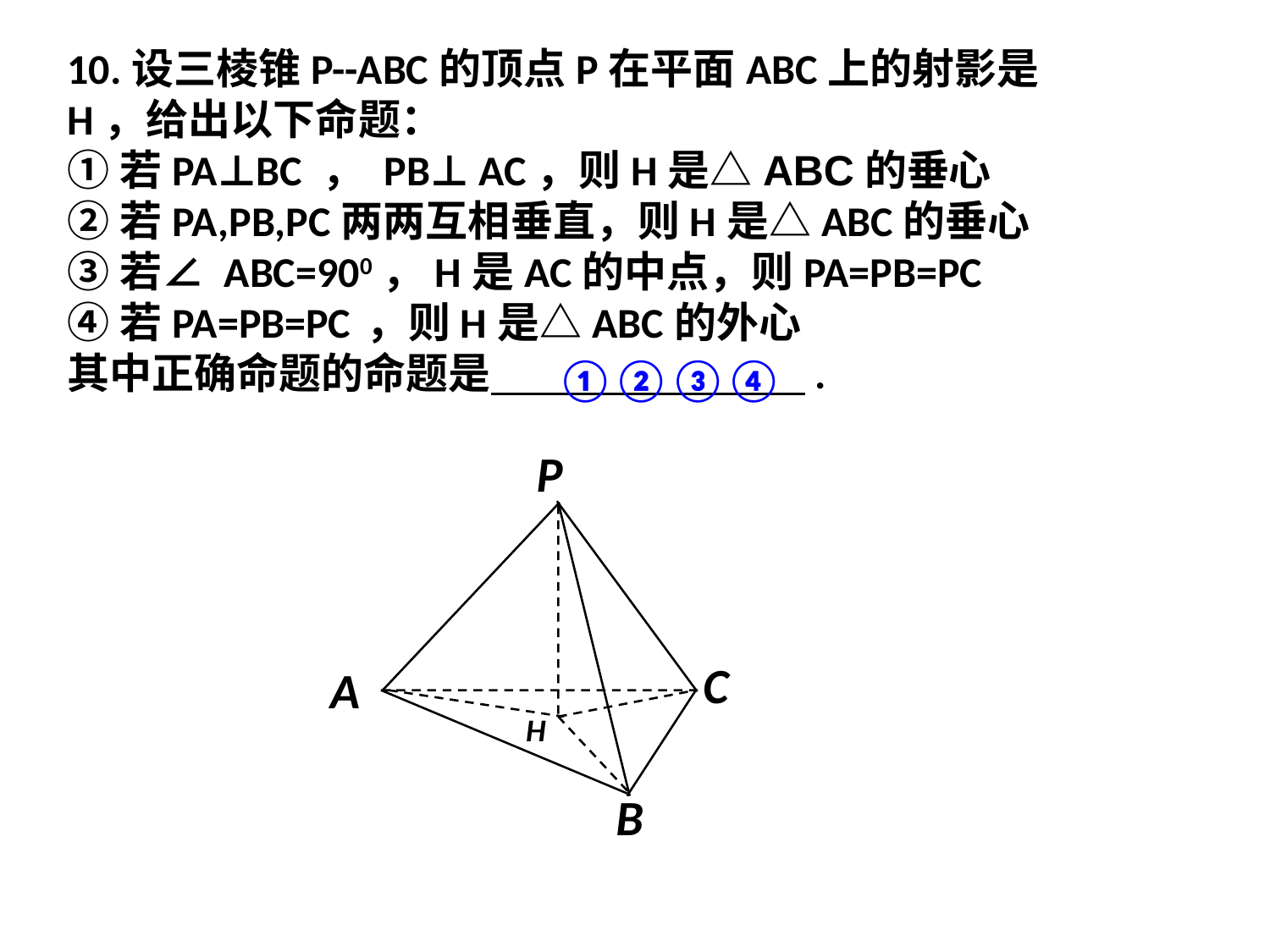

10.设三棱锥P--ABC的顶点P在平面ABC上的射影是H，给出以下命题：
①若PA⊥BC ， PB⊥ AC，则H是△ABC的垂心
②若PA,PB,PC两两互相垂直，则H是△ABC的垂心
③若∠ ABC=900，H是AC的中点，则PA=PB=PC
④若PA=PB=PC ，则H是△ABC的外心
其中正确命题的命题是                                 .
①②③④
P

C
A

B

H